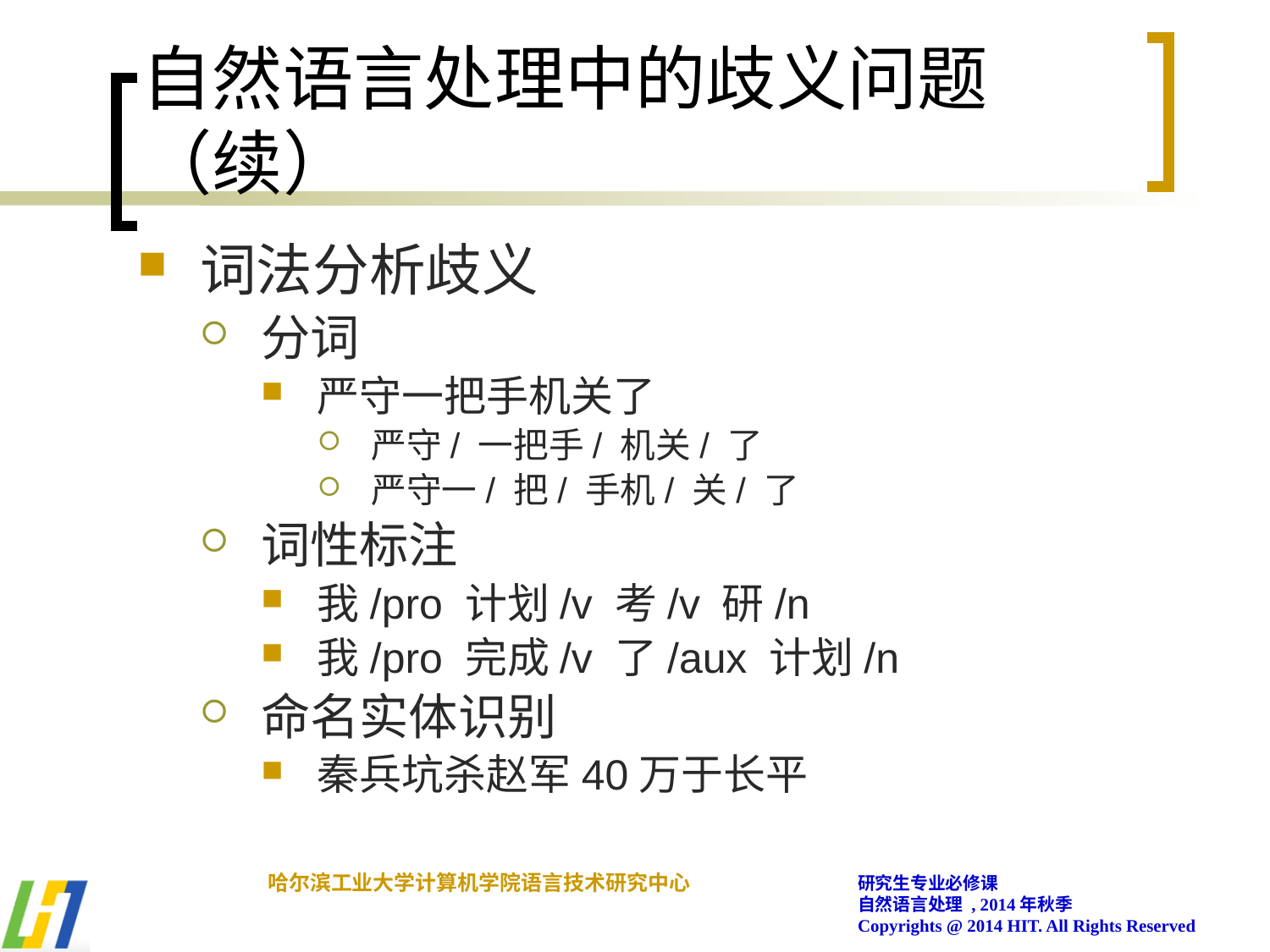

# 自然语言处理中的歧义问题（续）
词法分析歧义
分词
严守一把手机关了
严守/ 一把手/ 机关/ 了
严守一/ 把/ 手机/ 关/ 了
词性标注
我/pro 计划/v 考/v 研/n
我/pro 完成/v 了/aux 计划/n
命名实体识别
秦兵坑杀赵军40万于长平

哈尔滨工业大学计算机学院语言技术研究中心
研究生专业必修课
自然语言处理 , 2014年秋季
Copyrights @ 2014 HIT. All Rights Reserved